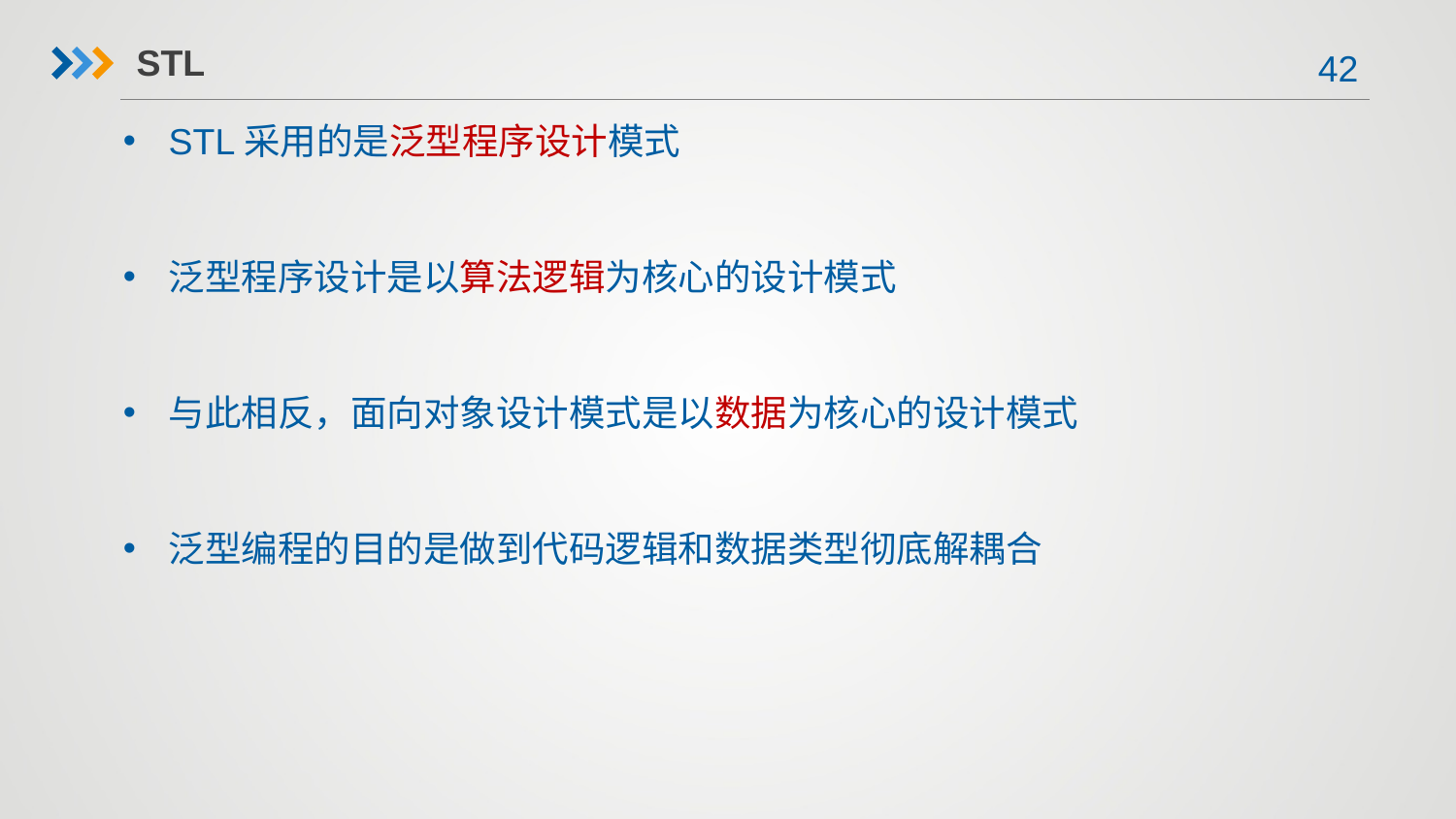

STL
STL采用的是泛型程序设计模式

泛型程序设计是以算法逻辑为核心的设计模式

与此相反，面向对象设计模式是以数据为核心的设计模式

泛型编程的目的是做到代码逻辑和数据类型彻底解耦合